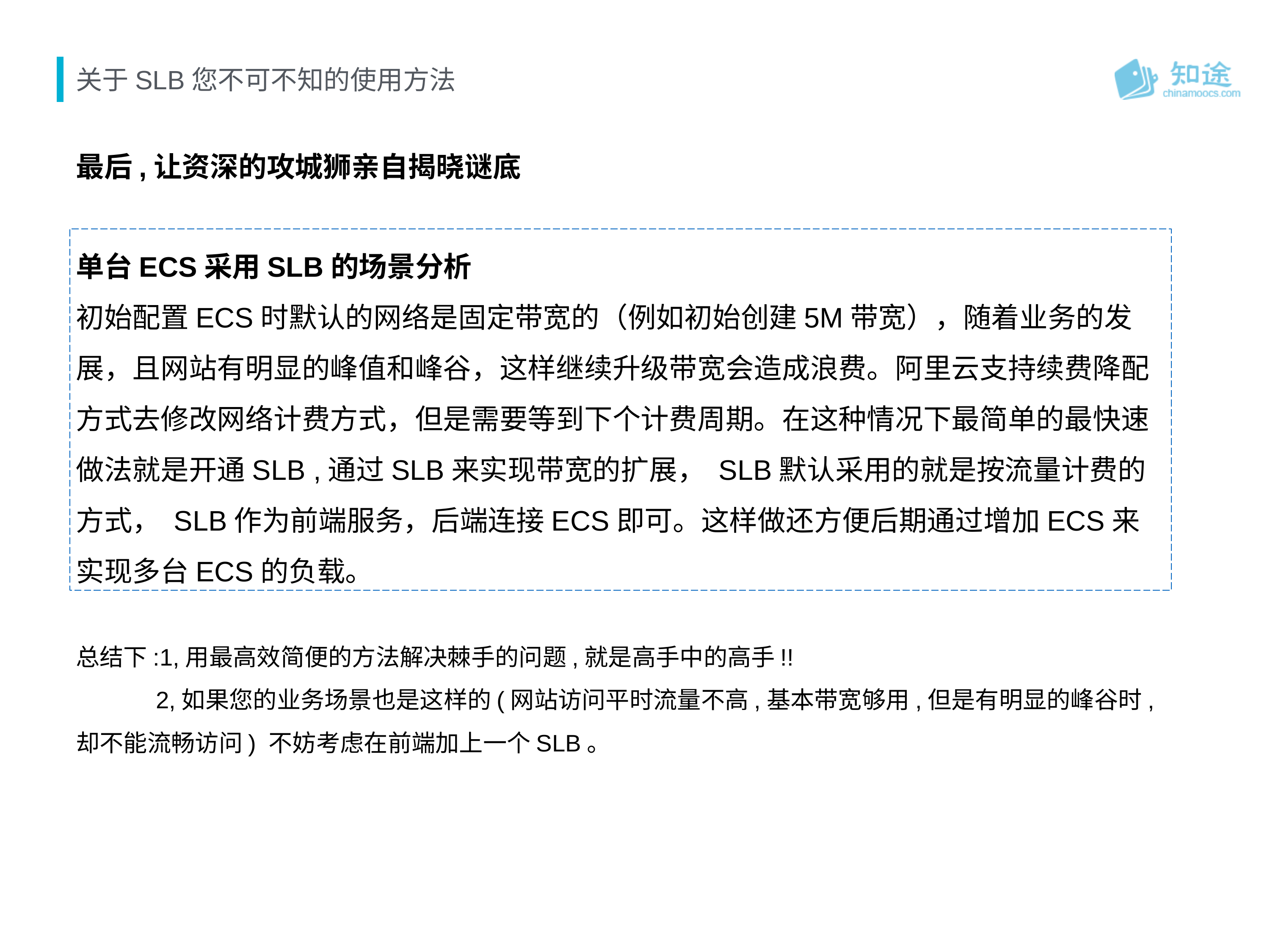

关于SLB您不可不知的使用方法
最后,让资深的攻城狮亲自揭晓谜底
单台ECS采用SLB的场景分析
初始配置ECS时默认的网络是固定带宽的（例如初始创建5M带宽），随着业务的发展，且网站有明显的峰值和峰谷，这样继续升级带宽会造成浪费。阿里云支持续费降配方式去修改网络计费方式，但是需要等到下个计费周期。在这种情况下最简单的最快速做法就是开通SLB ,通过SLB来实现带宽的扩展， SLB默认采用的就是按流量计费的方式， SLB作为前端服务，后端连接ECS即可。这样做还方便后期通过增加ECS来实现多台ECS的负载。
总结下:1,用最高效简便的方法解决棘手的问题,就是高手中的高手!!
            2,如果您的业务场景也是这样的(网站访问平时流量不高,基本带宽够用,但是有明显的峰谷时,却不能流畅访问) 不妨考虑在前端加上一个SLB。